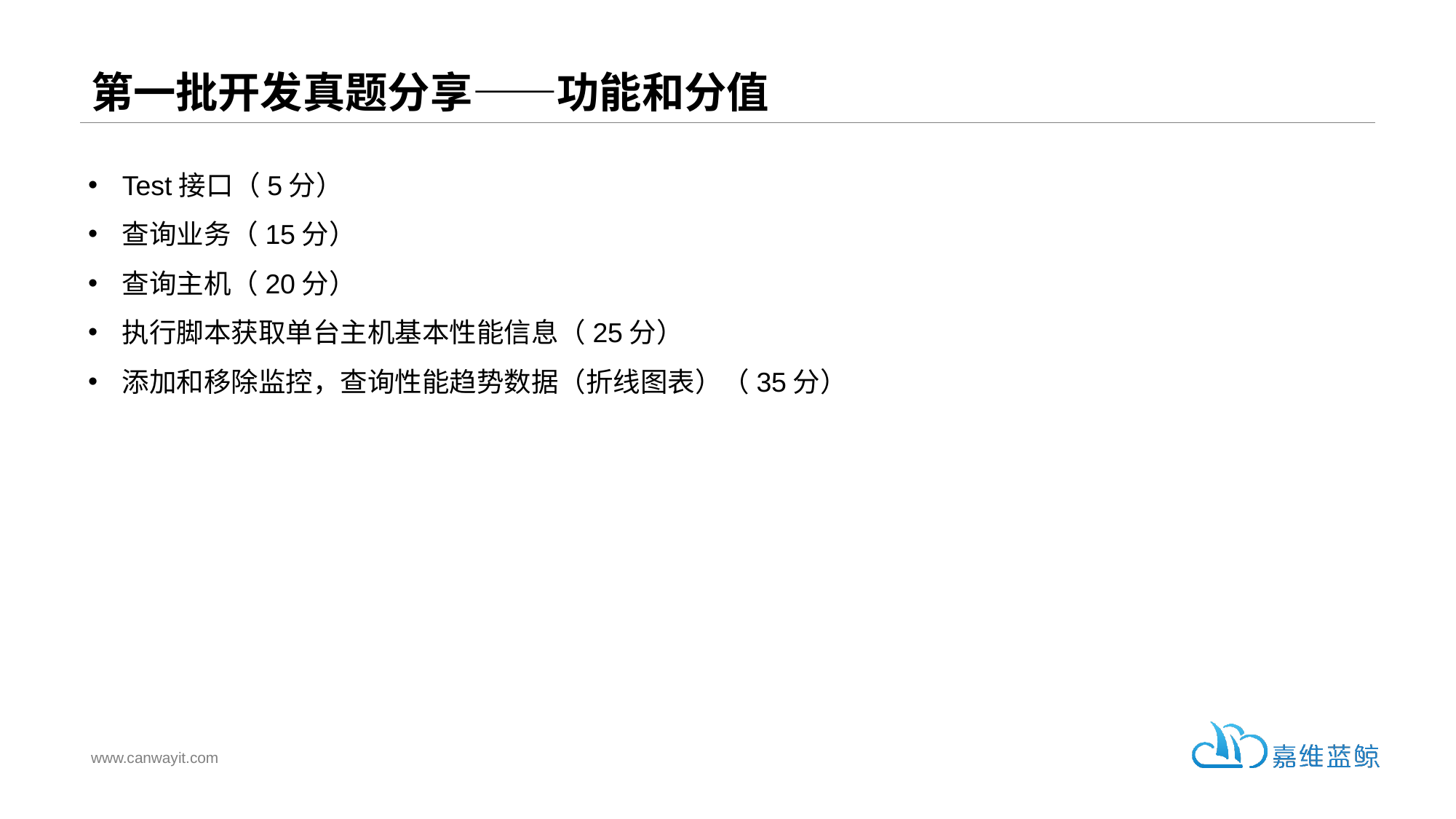

# 第一批开发真题分享——功能和分值
Test接口（5分）
查询业务（15分）
查询主机（20分）
执行脚本获取单台主机基本性能信息（25分）
添加和移除监控，查询性能趋势数据（折线图表）（35分）
www.canwayit.com